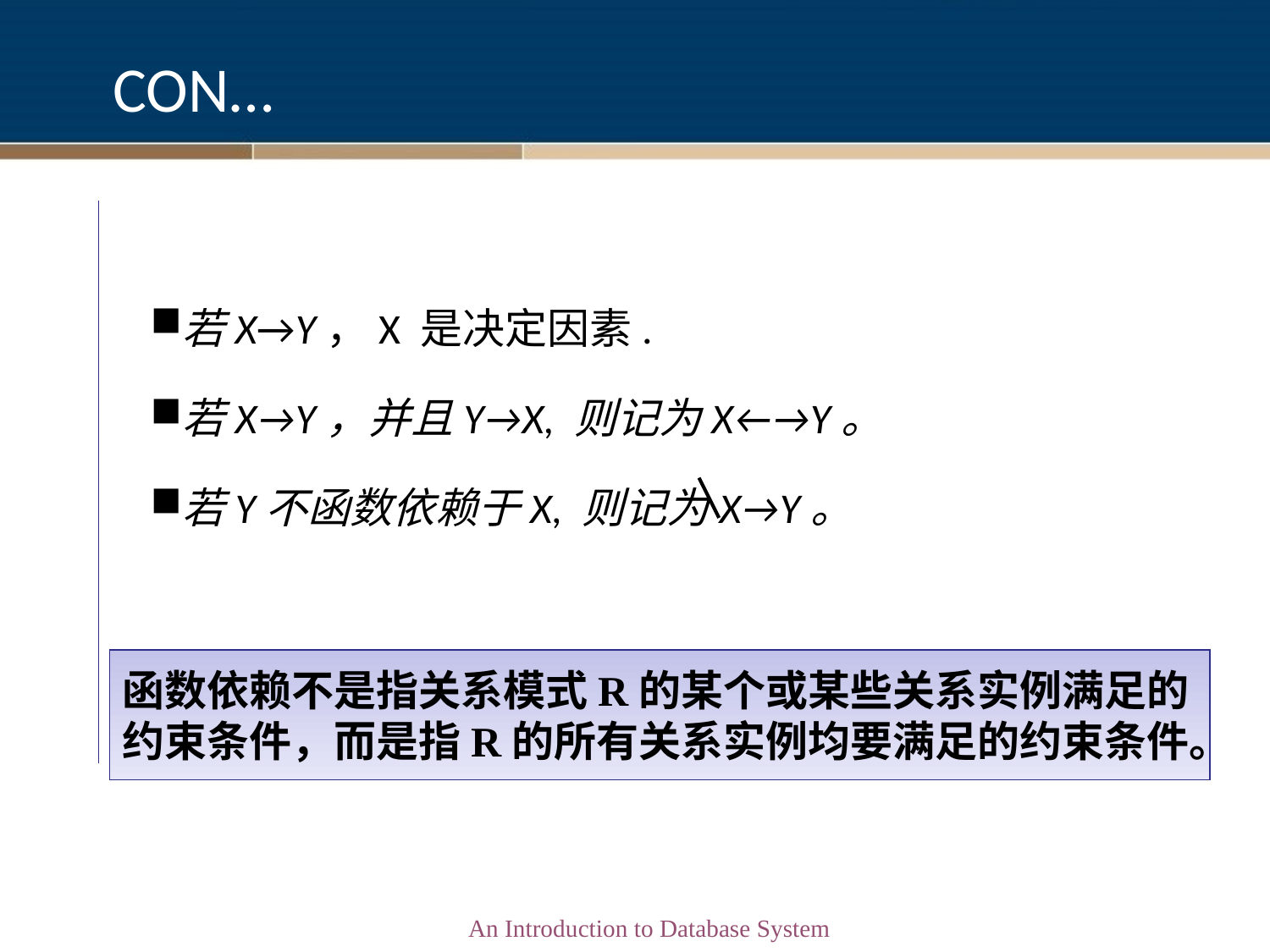

CON…
若X→Y，X 是决定因素.
若X→Y，并且Y→X, 则记为X←→Y。
若Y不函数依赖于X, 则记为X→Y。

函数依赖不是指关系模式R的某个或某些关系实例满足的约束条件，而是指R的所有关系实例均要满足的约束条件。
An Introduction to Database System